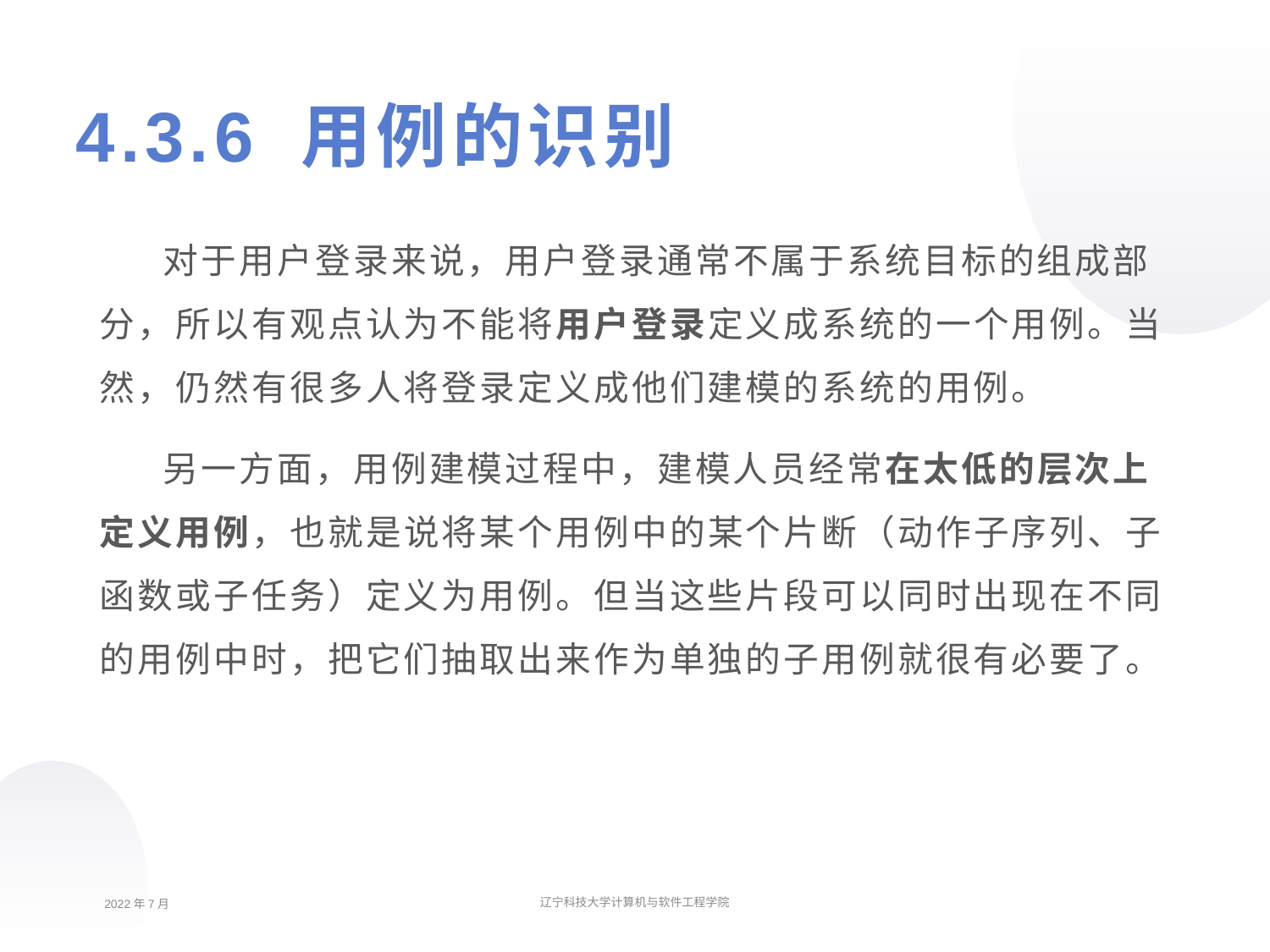

4.3.6 用例的识别
对于用户登录来说，用户登录通常不属于系统目标的组成部分，所以有观点认为不能将用户登录定义成系统的一个用例。当然，仍然有很多人将登录定义成他们建模的系统的用例。
另一方面，用例建模过程中，建模人员经常在太低的层次上定义用例，也就是说将某个用例中的某个片断（动作子序列、子函数或子任务）定义为用例。但当这些片段可以同时出现在不同的用例中时，把它们抽取出来作为单独的子用例就很有必要了。

2022年7月
辽宁科技大学计算机与软件工程学院
65